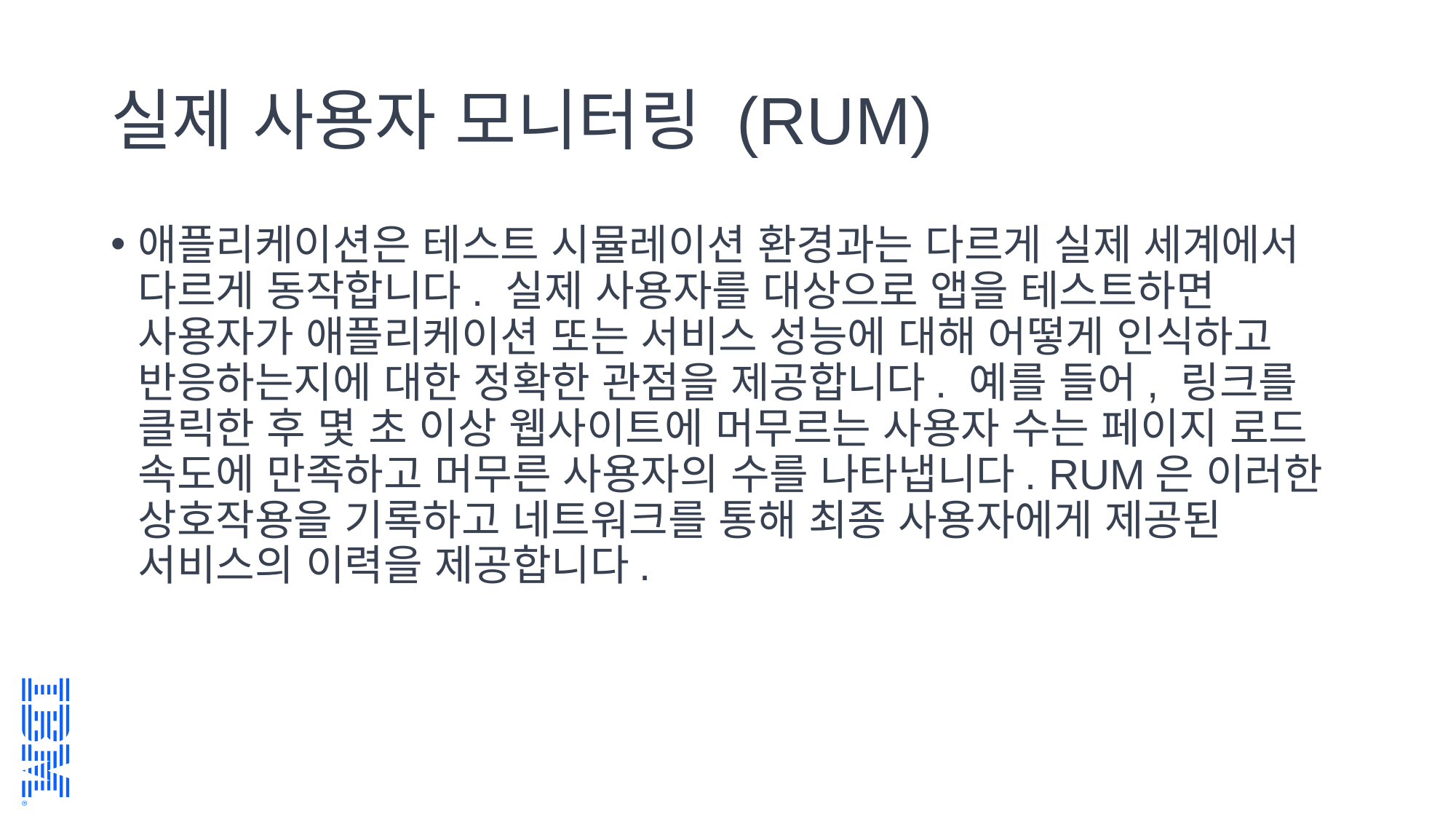

# 실제 사용자 모니터링 (RUM)
애플리케이션은 테스트 시뮬레이션 환경과는 다르게 실제 세계에서 다르게 동작합니다. 실제 사용자를 대상으로 앱을 테스트하면 사용자가 애플리케이션 또는 서비스 성능에 대해 어떻게 인식하고 반응하는지에 대한 정확한 관점을 제공합니다. 예를 들어, 링크를 클릭한 후 몇 초 이상 웹사이트에 머무르는 사용자 수는 페이지 로드 속도에 만족하고 머무른 사용자의 수를 나타냅니다. RUM은 이러한 상호작용을 기록하고 네트워크를 통해 최종 사용자에게 제공된 서비스의 이력을 제공합니다.